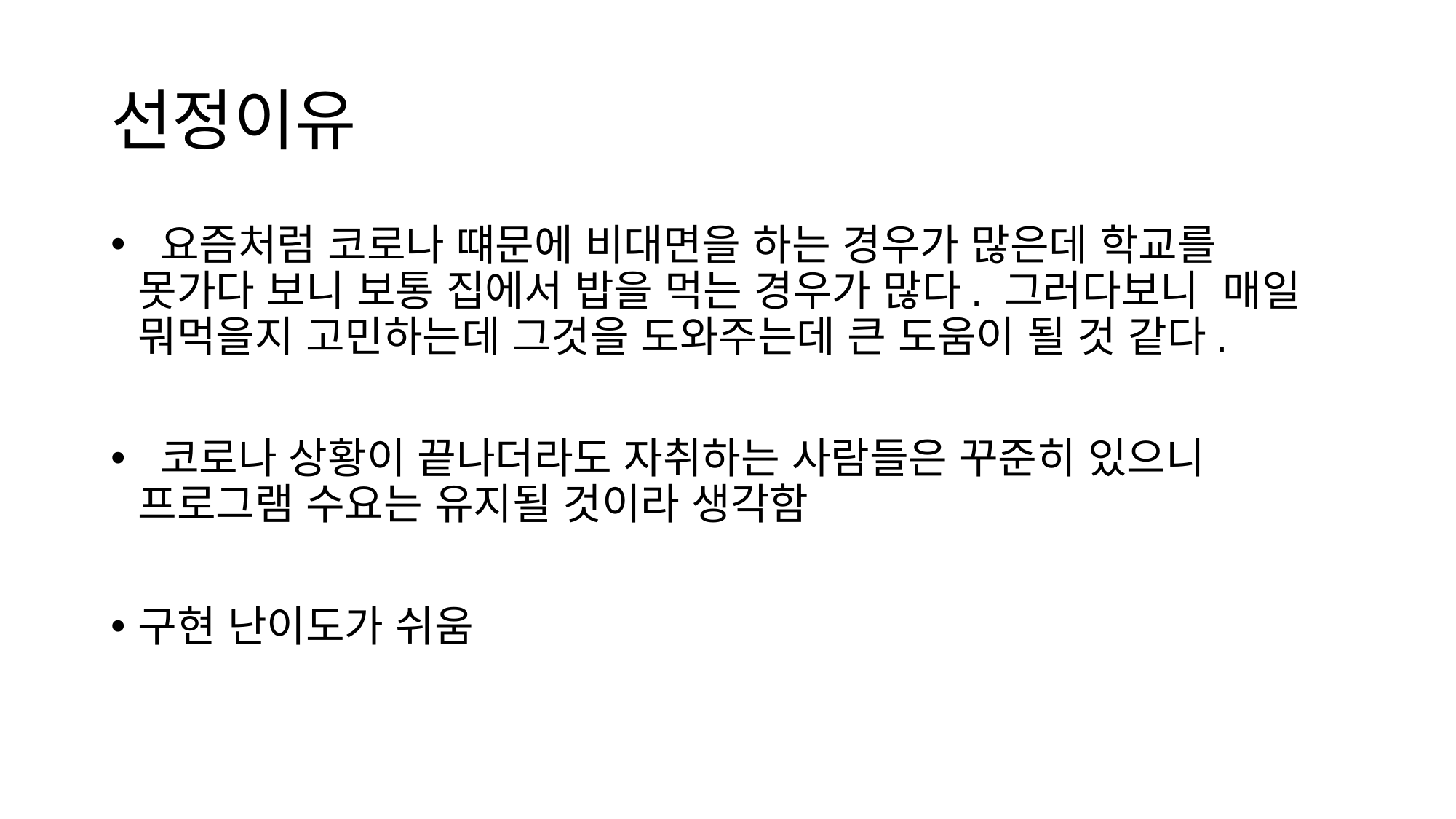

# 선정이유
 요즘처럼 코로나 떄문에 비대면을 하는 경우가 많은데 학교를 못가다 보니 보통 집에서 밥을 먹는 경우가 많다. 그러다보니  매일 뭐먹을지 고민하는데 그것을 도와주는데 큰 도움이 될 것 같다.

 코로나 상황이 끝나더라도 자취하는 사람들은 꾸준히 있으니 프로그램 수요는 유지될 것이라 생각함

구현 난이도가 쉬움